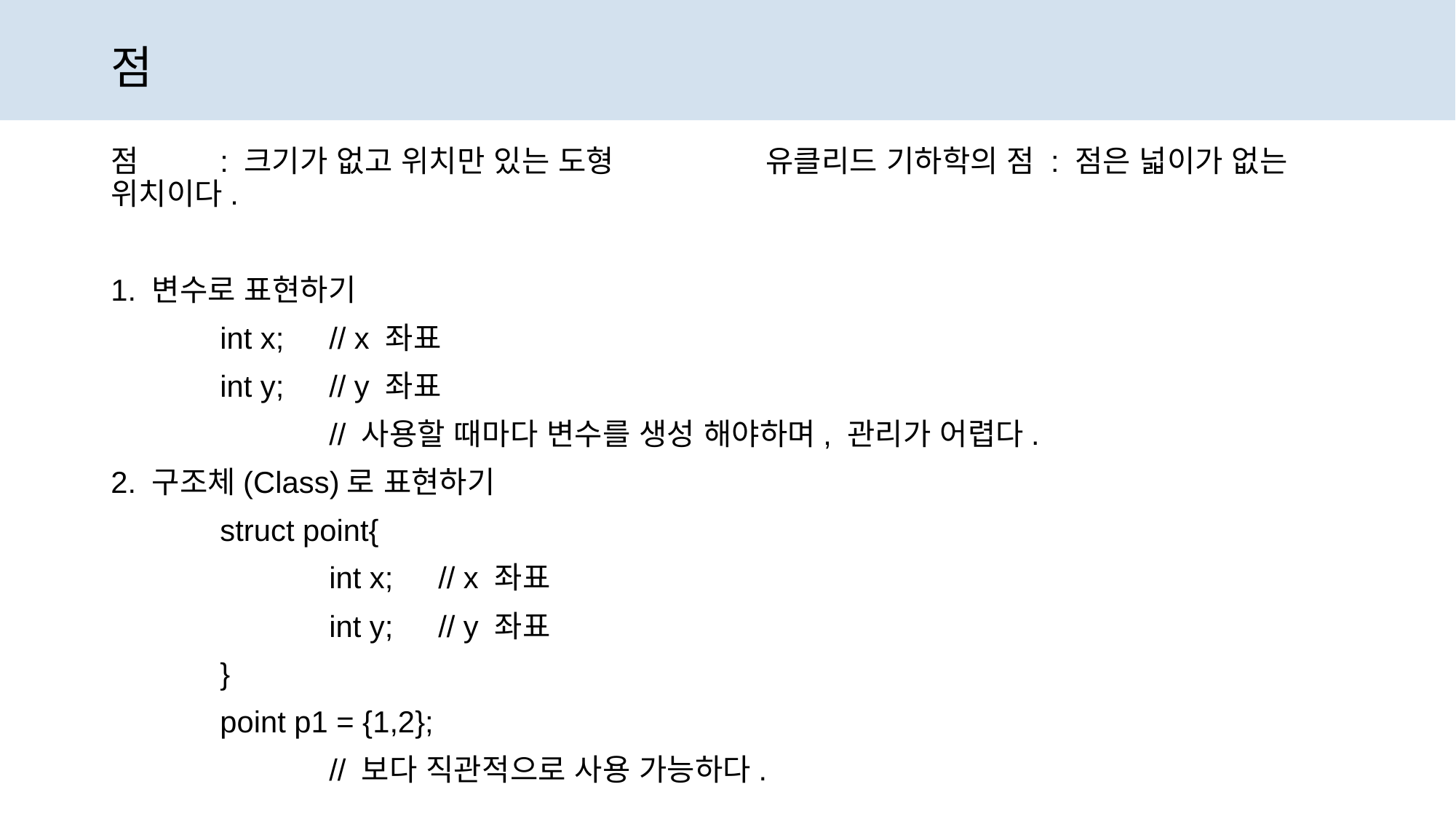

# 점
점	: 크기가 없고 위치만 있는 도형		유클리드 기하학의 점 : 점은 넓이가 없는 위치이다.

1. 변수로 표현하기
	int x;	// x 좌표
	int y;	// y 좌표
		// 사용할 때마다 변수를 생성 해야하며, 관리가 어렵다.
2. 구조체(Class)로 표현하기
	struct point{
		int x;	// x 좌표
		int y;	// y 좌표
	}
	point p1 = {1,2};
		// 보다 직관적으로 사용 가능하다.